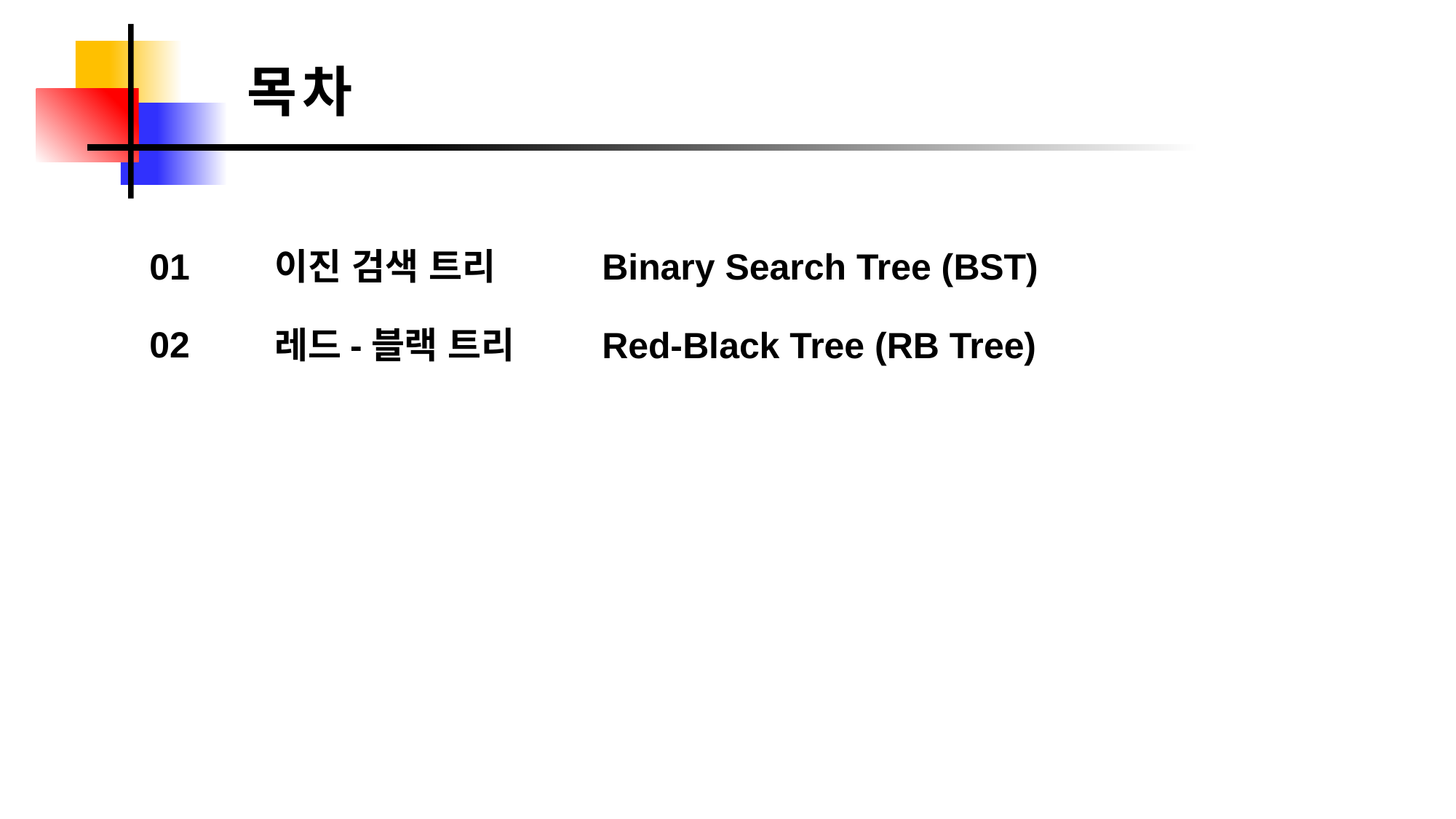

목차
01
이진 검색 트리	Binary Search Tree (BST)
02
레드-블랙 트리	Red-Black Tree (RB Tree)